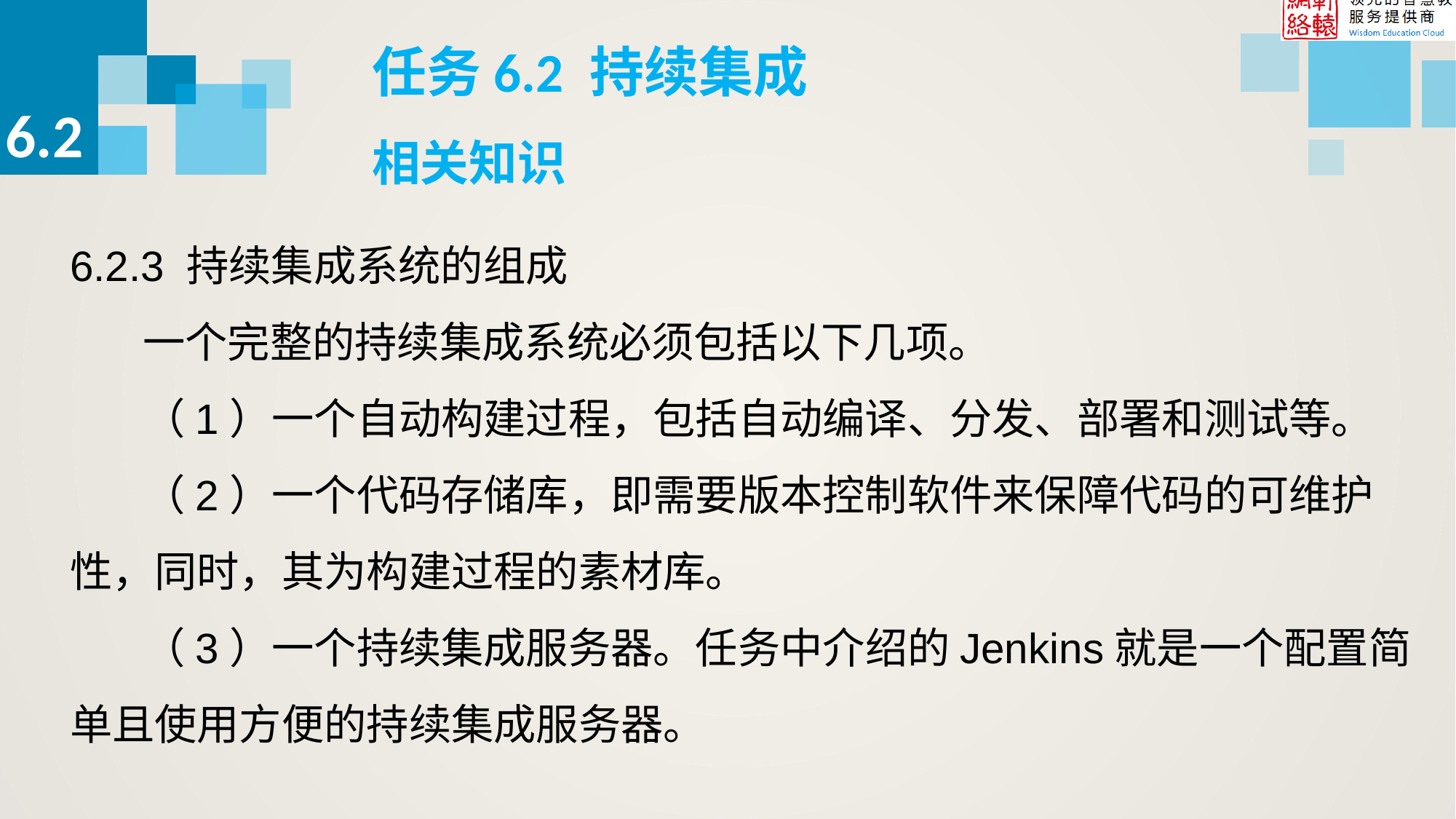

任务6.2 持续集成
6.2
相关知识
6.2.3 持续集成系统的组成
一个完整的持续集成系统必须包括以下几项。
（1）一个自动构建过程，包括自动编译、分发、部署和测试等。
（2）一个代码存储库，即需要版本控制软件来保障代码的可维护性，同时，其为构建过程的素材库。
（3）一个持续集成服务器。任务中介绍的Jenkins就是一个配置简单且使用方便的持续集成服务器。